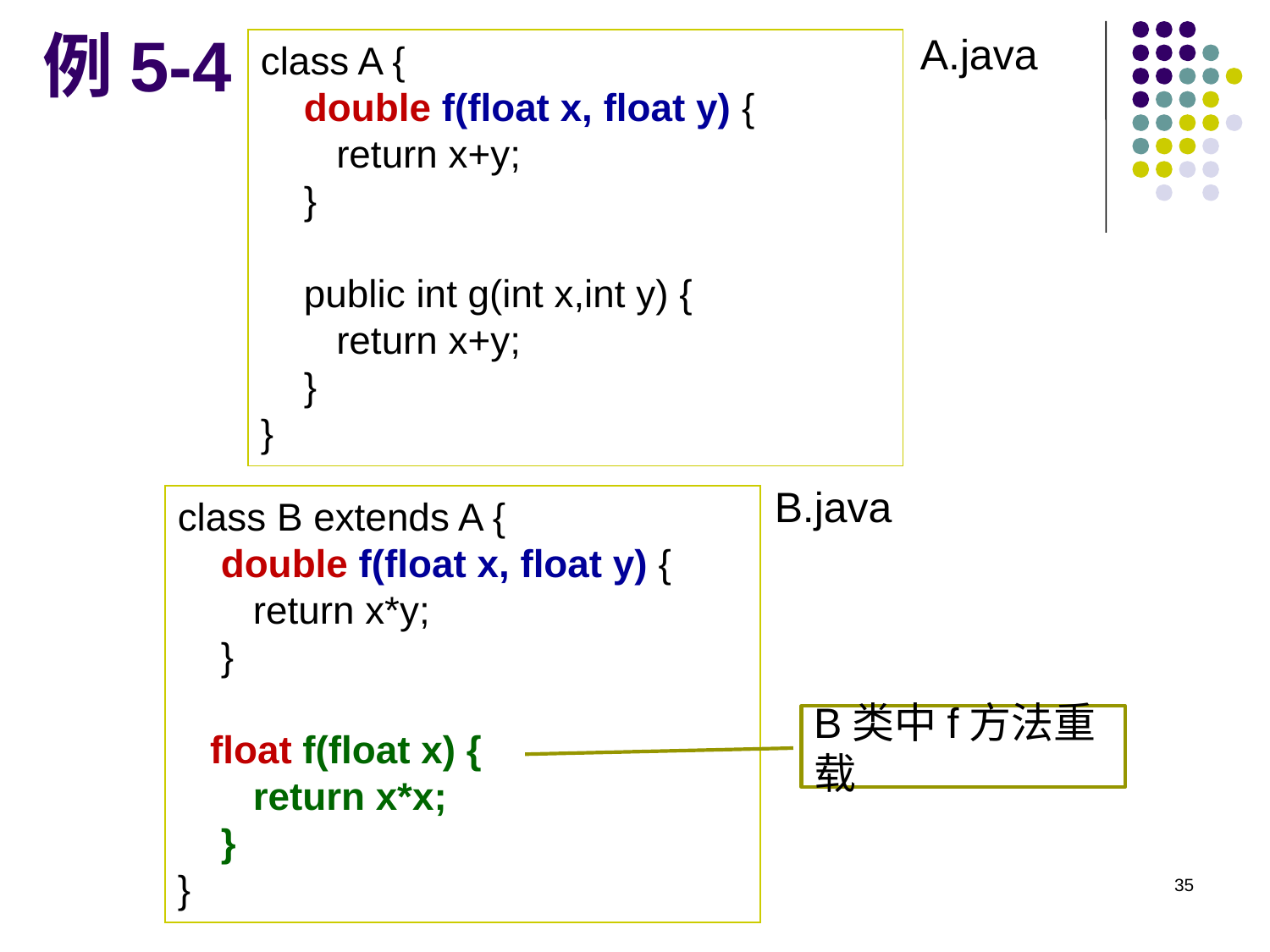

A.java
# 例5-4
class A {
    double f(float x, float y) {
       return x+y;
    }

    public int g(int x,int y) {
       return x+y;
    }
}
B.java
class B extends A {
    double f(float x, float y) {
       return x*y;
    }

   float f(float x) {
       return x*x;
    }
}
B类中f方法重载
35